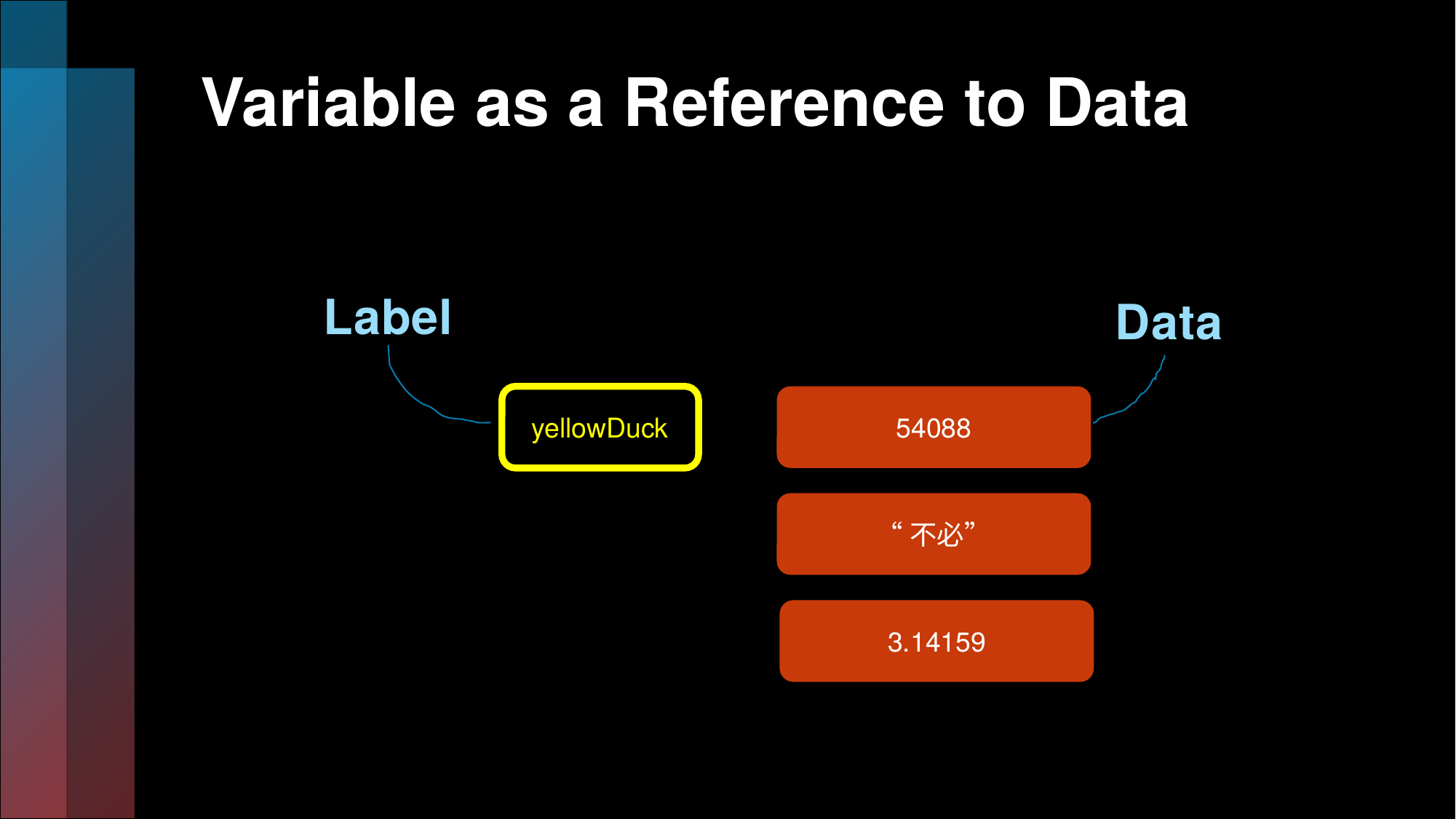

# Variable as a Reference to Data
Label
Data

yellowDuck
54088
“不必”
3.14159